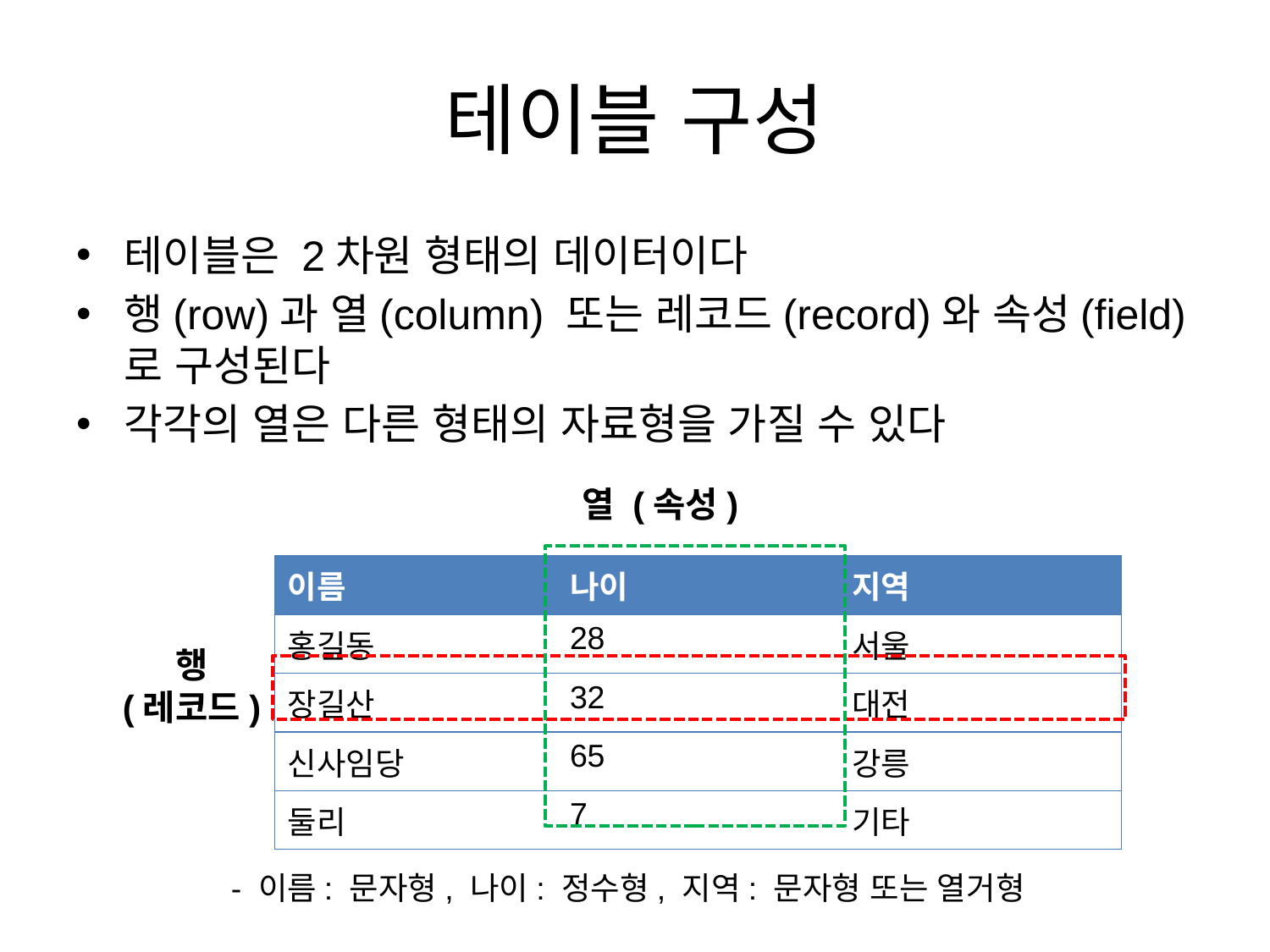

# 테이블 구성
테이블은 2차원 형태의 데이터이다
행(row)과 열(column) 또는 레코드(record)와 속성(field) 로 구성된다
각각의 열은 다른 형태의 자료형을 가질 수 있다
열 (속성)

| 이름 | 나이 | 지역 |
| --- | --- | --- |
| 홍길동 | 28 | 서울 |
| 장길산 | 32 | 대전 |
| 신사임당 | 65 | 강릉 |
| 둘리 | 7 | 기타 |
행
(레코드)

- 이름: 문자형, 나이: 정수형, 지역: 문자형 또는 열거형